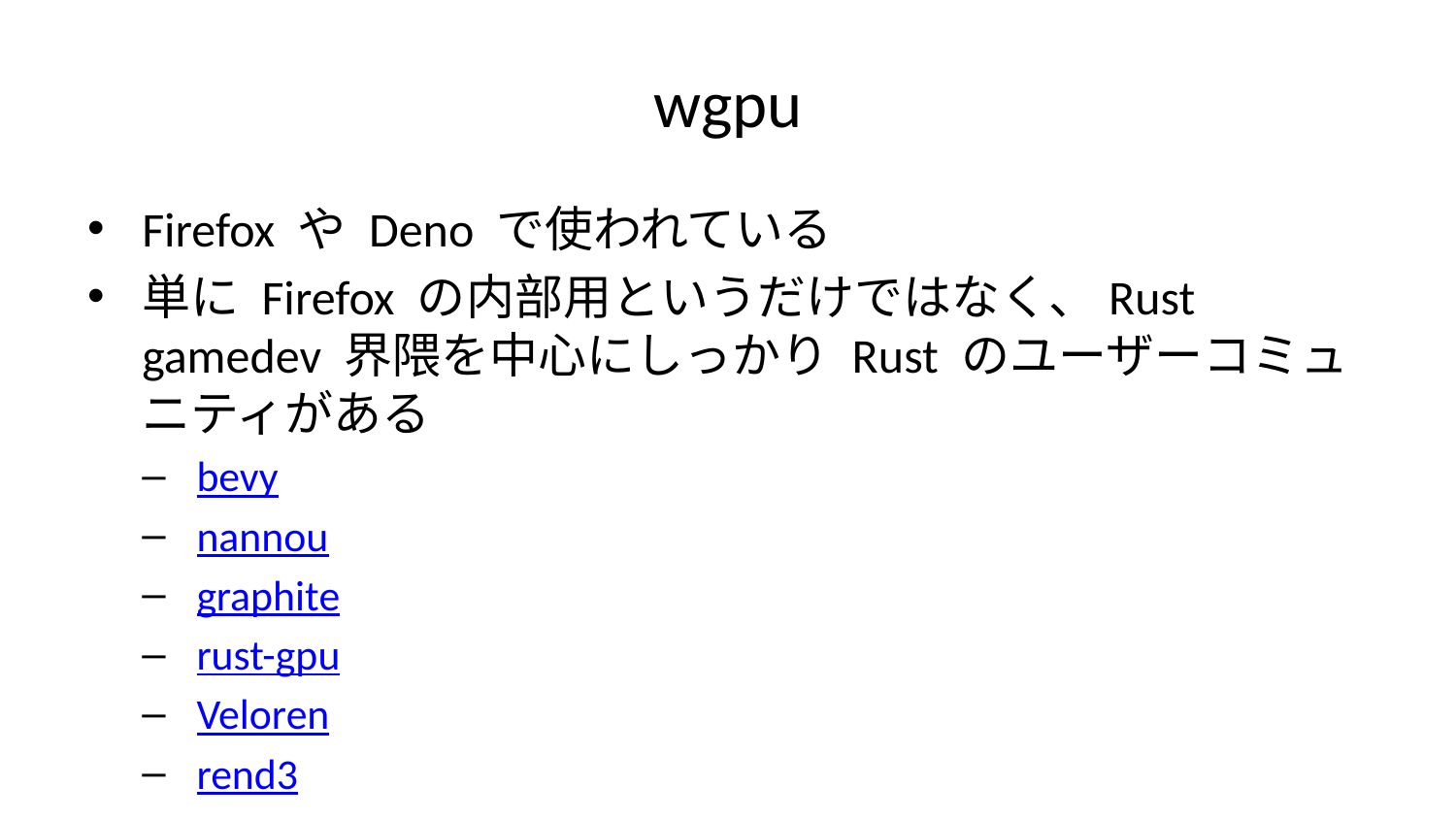

# wgpu
Firefox や Deno で使われている
単に Firefox の内部用というだけではなく、Rust gamedev 界隈を中心にしっかり Rust のユーザーコミュニティがある
bevy
nannou
graphite
rust-gpu
Veloren
rend3